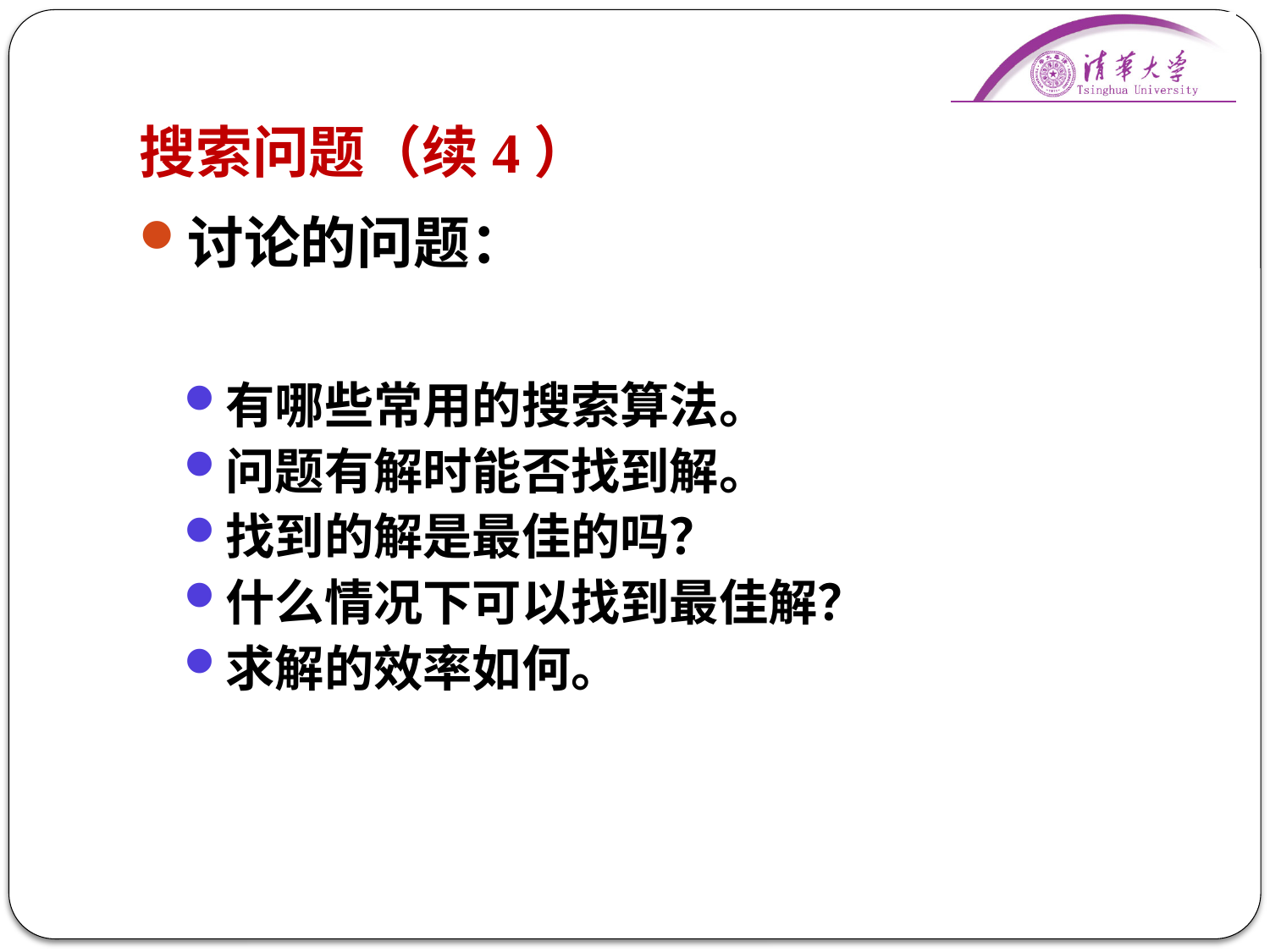

# 搜索问题（续4）
讨论的问题：

有哪些常用的搜索算法。
问题有解时能否找到解。
找到的解是最佳的吗？
什么情况下可以找到最佳解？
求解的效率如何。
4